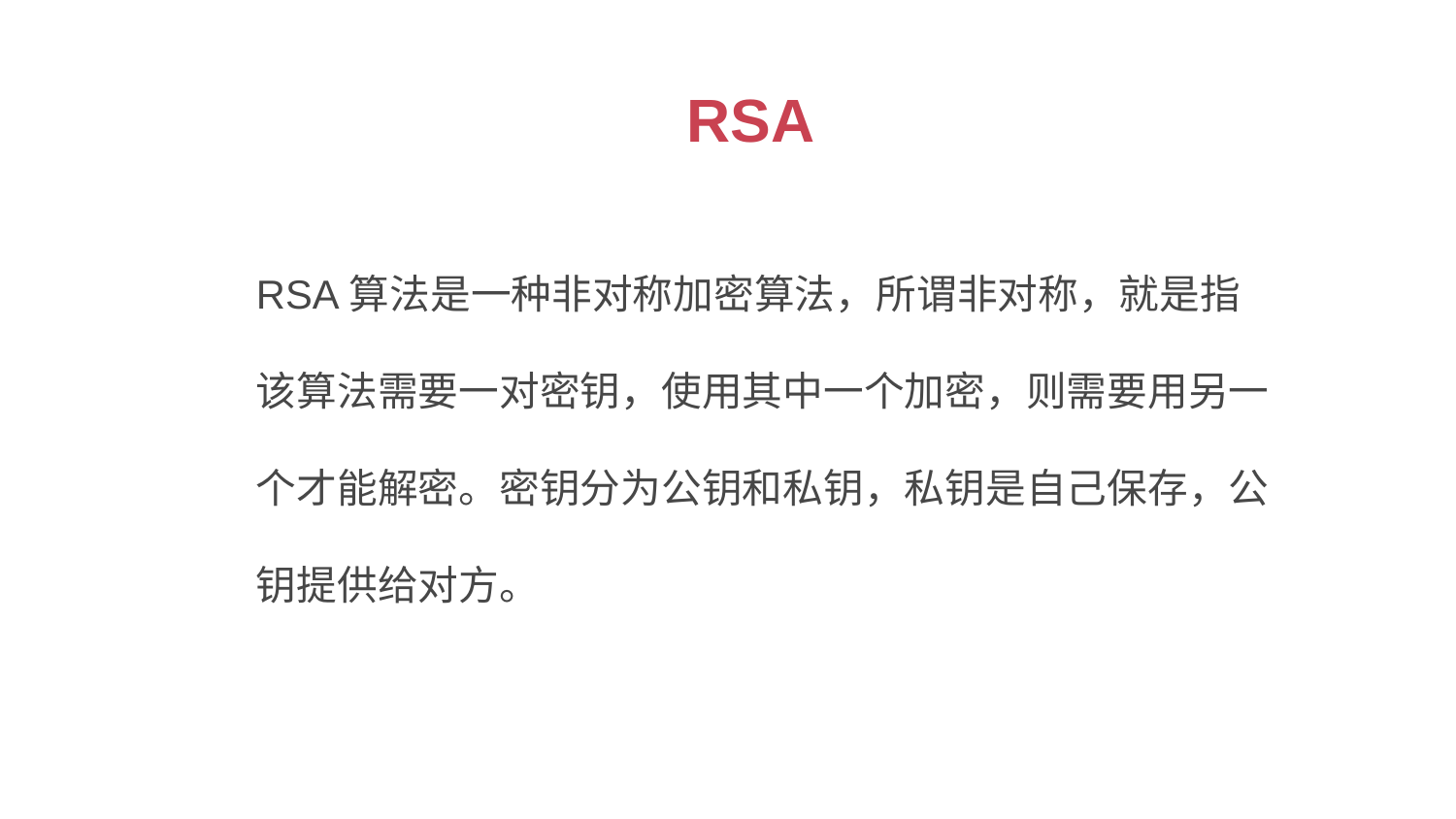

RSA
RSA算法是一种非对称加密算法，所谓非对称，就是指该算法需要一对密钥，使用其中一个加密，则需要用另一个才能解密。密钥分为公钥和私钥，私钥是自己保存，公钥提供给对方。